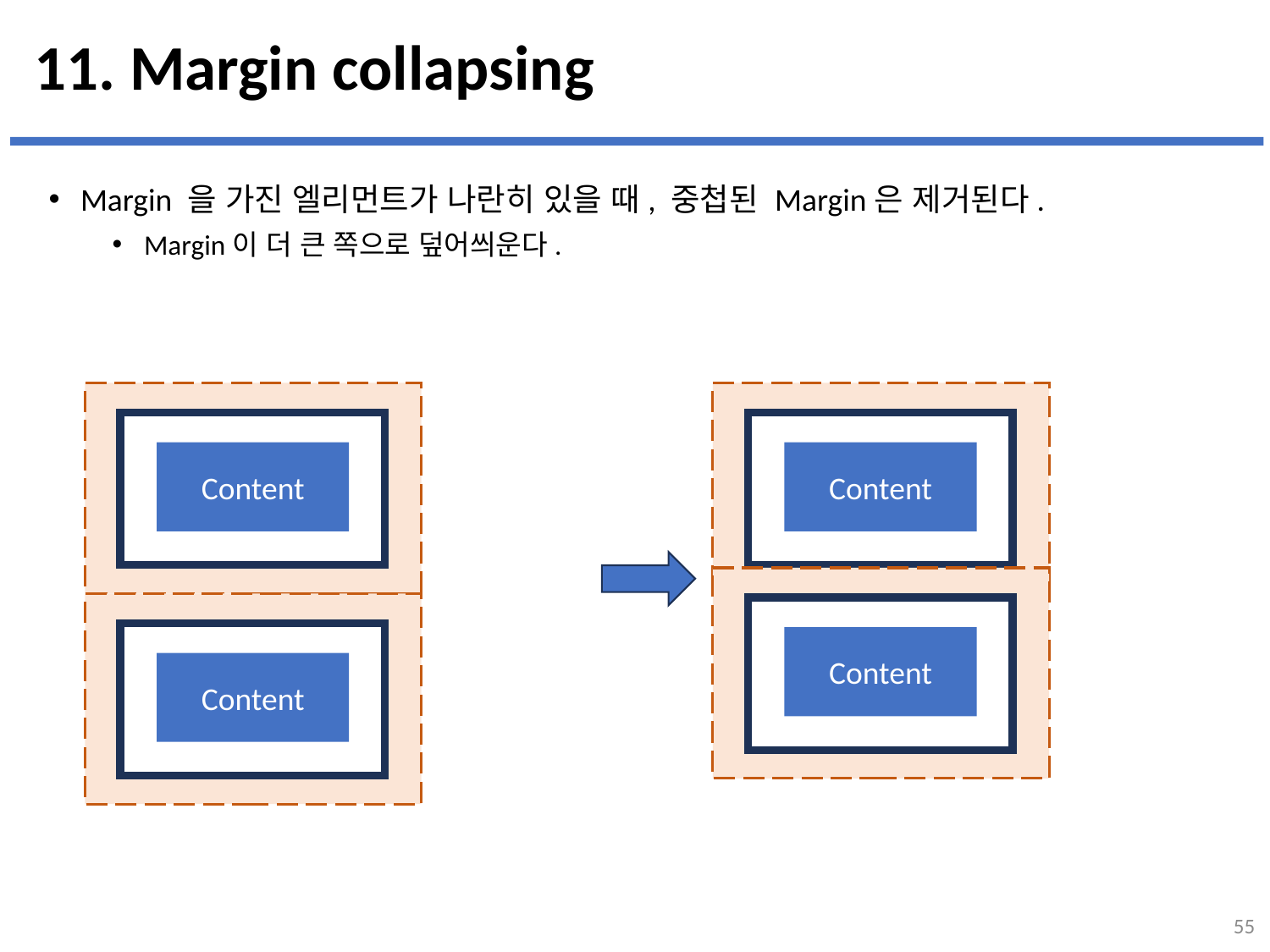

# 11. Margin collapsing
Margin 을 가진 엘리먼트가 나란히 있을 때, 중첩된 Margin은 제거된다.
Margin이 더 큰 쪽으로 덮어씌운다.

Content

Content

Content

Content
55